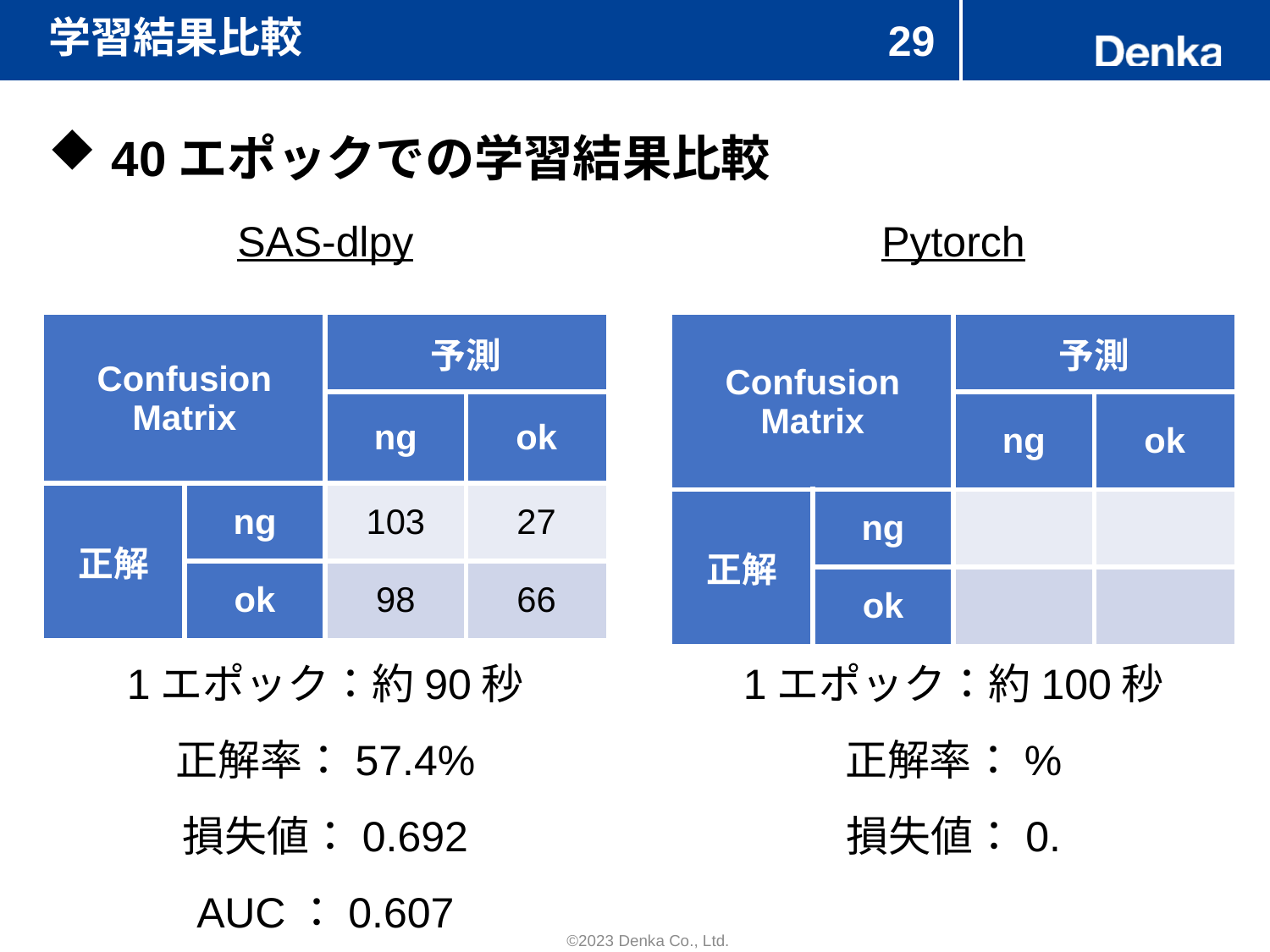

# 学習結果比較
29
40エポックでの学習結果比較
SAS-dlpy
Pytorch
| Confusion Matrix |  | 予測 |  |
| --- | --- | --- | --- |
|  |  | ng | ok |
| 正解 | ng | 103 | 27 |
|  | ok | 98 | 66 |
| Confusion Matrix |  | 予測 |  |
| --- | --- | --- | --- |
|  |  | ng | ok |
| 正解 | ng |  |  |
|  | ok |  |  |
1エポック：約90秒
正解率：57.4%
損失値：0.692
AUC：0.607
1エポック：約100秒
正解率：%
損失値：0.